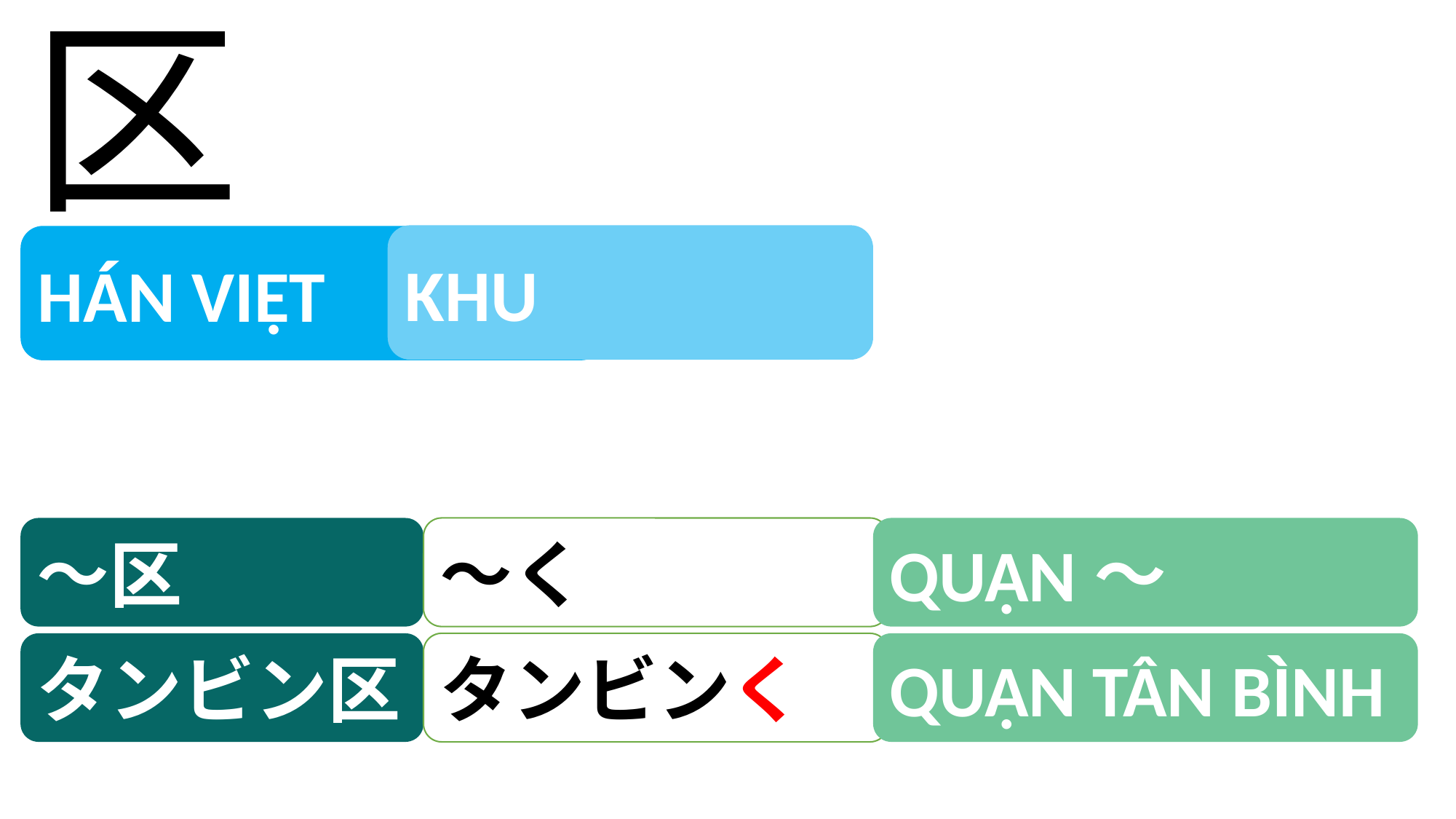

区
KHU
HÁN VIỆT
～区
～く
QUẬN～
タンビン区
タンビンく
QUẬN TÂN BÌNH